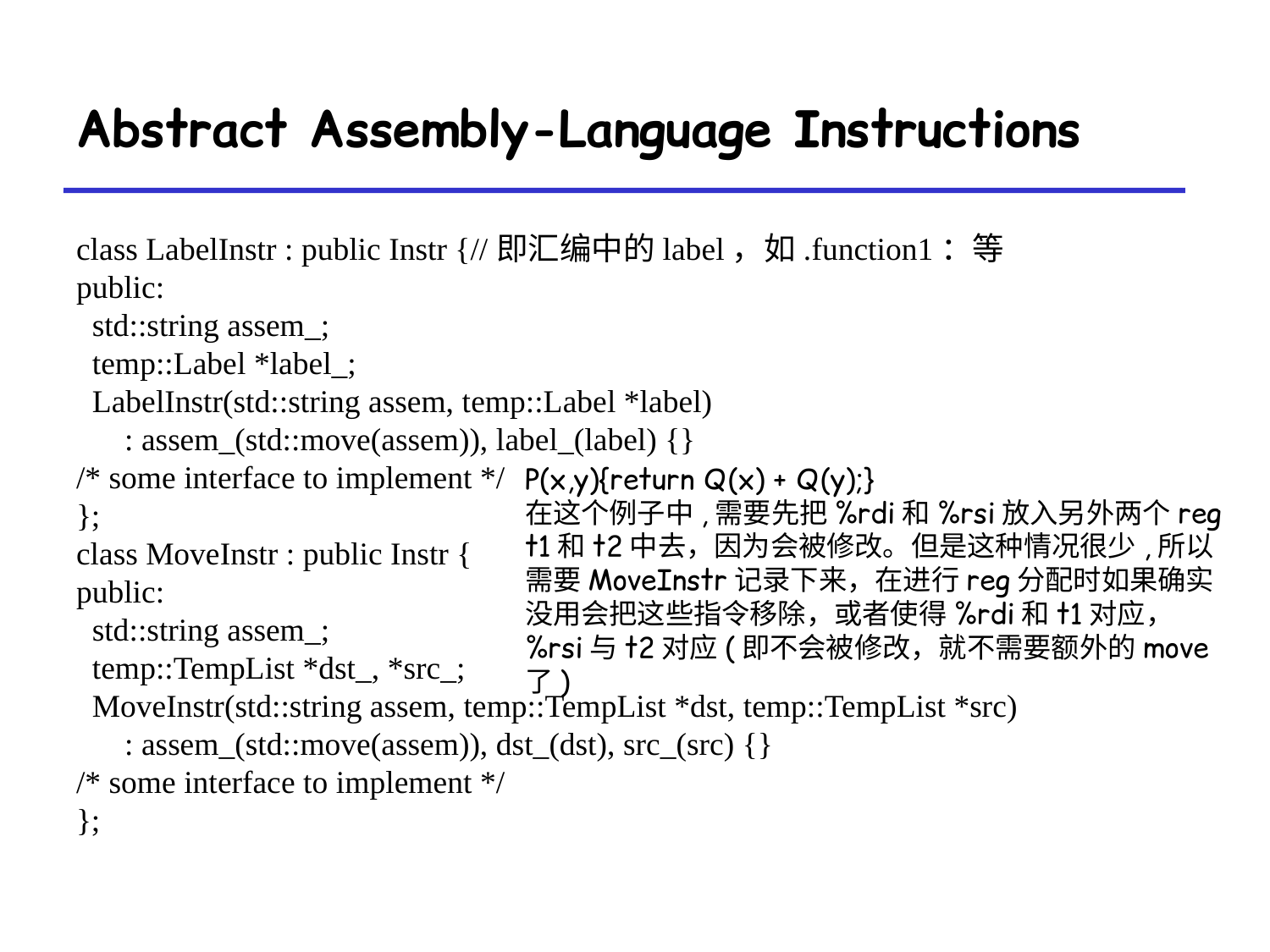

# Abstract Assembly-Language Instructions
class LabelInstr : public Instr {//即汇编中的label，如.function1：等
public:
  std::string assem_;
  temp::Label *label_;
  LabelInstr(std::string assem, temp::Label *label)
      : assem_(std::move(assem)), label_(label) {}
/* some interface to implement */
};
class MoveInstr : public Instr {
public:
  std::string assem_;
  temp::TempList *dst_, *src_;
  MoveInstr(std::string assem, temp::TempList *dst, temp::TempList *src)
      : assem_(std::move(assem)), dst_(dst), src_(src) {}
/* some interface to implement */
};
P(x,y){return Q(x) + Q(y);}
在这个例子中,需要先把%rdi和%rsi放入另外两个reg t1和t2中去，因为会被修改。但是这种情况很少,所以需要MoveInstr记录下来，在进行reg分配时如果确实没用会把这些指令移除，或者使得%rdi和t1对应，%rsi与t2对应(即不会被修改，就不需要额外的move了)

43